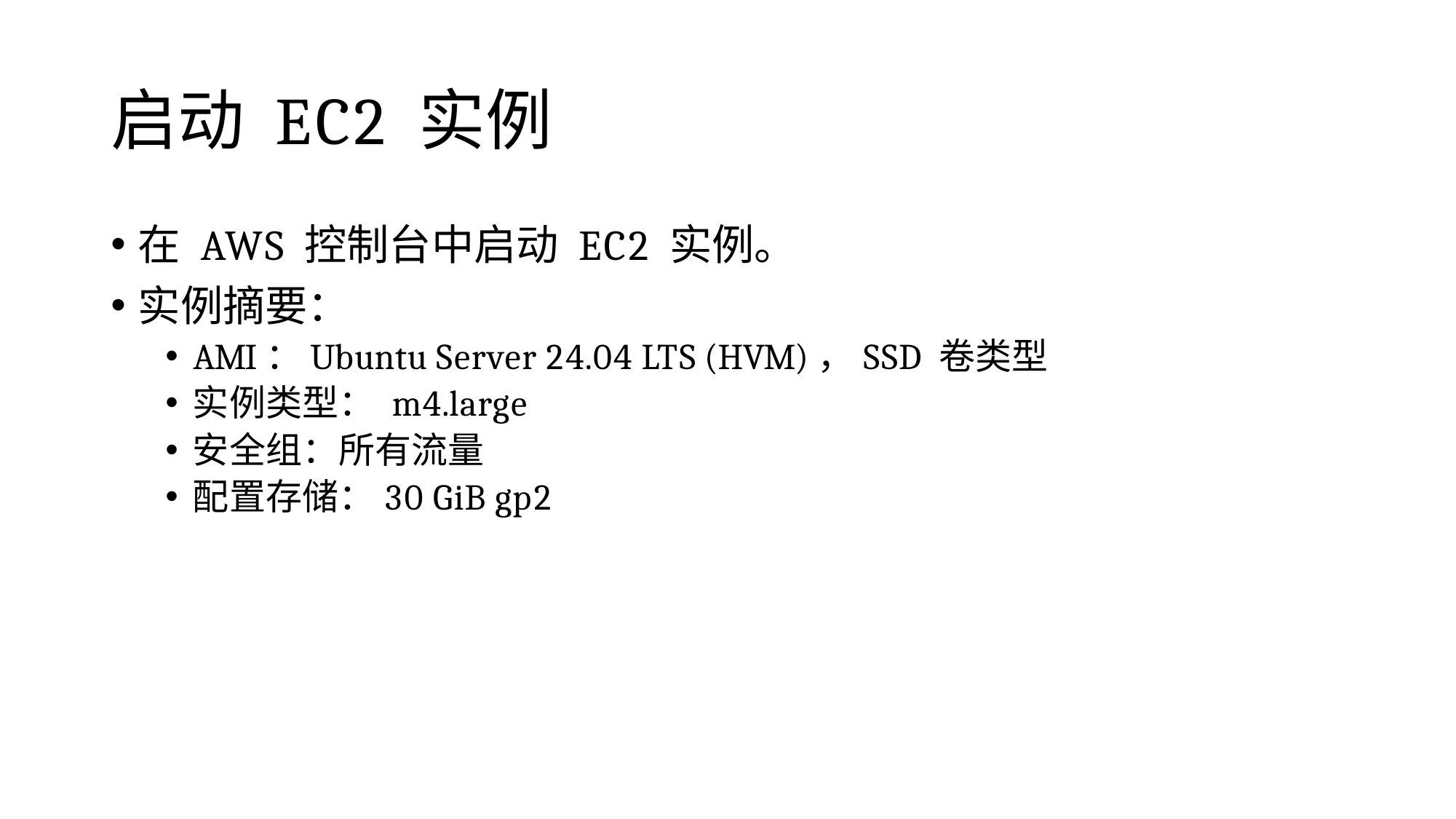

# 启动 EC2 实例
在 AWS 控制台中启动 EC2 实例。
实例摘要：
AMI：Ubuntu Server 24.04 LTS (HVM)，SSD 卷类型
实例类型： m4.large
安全组：所有流量
配置存储：30 GiB gp2